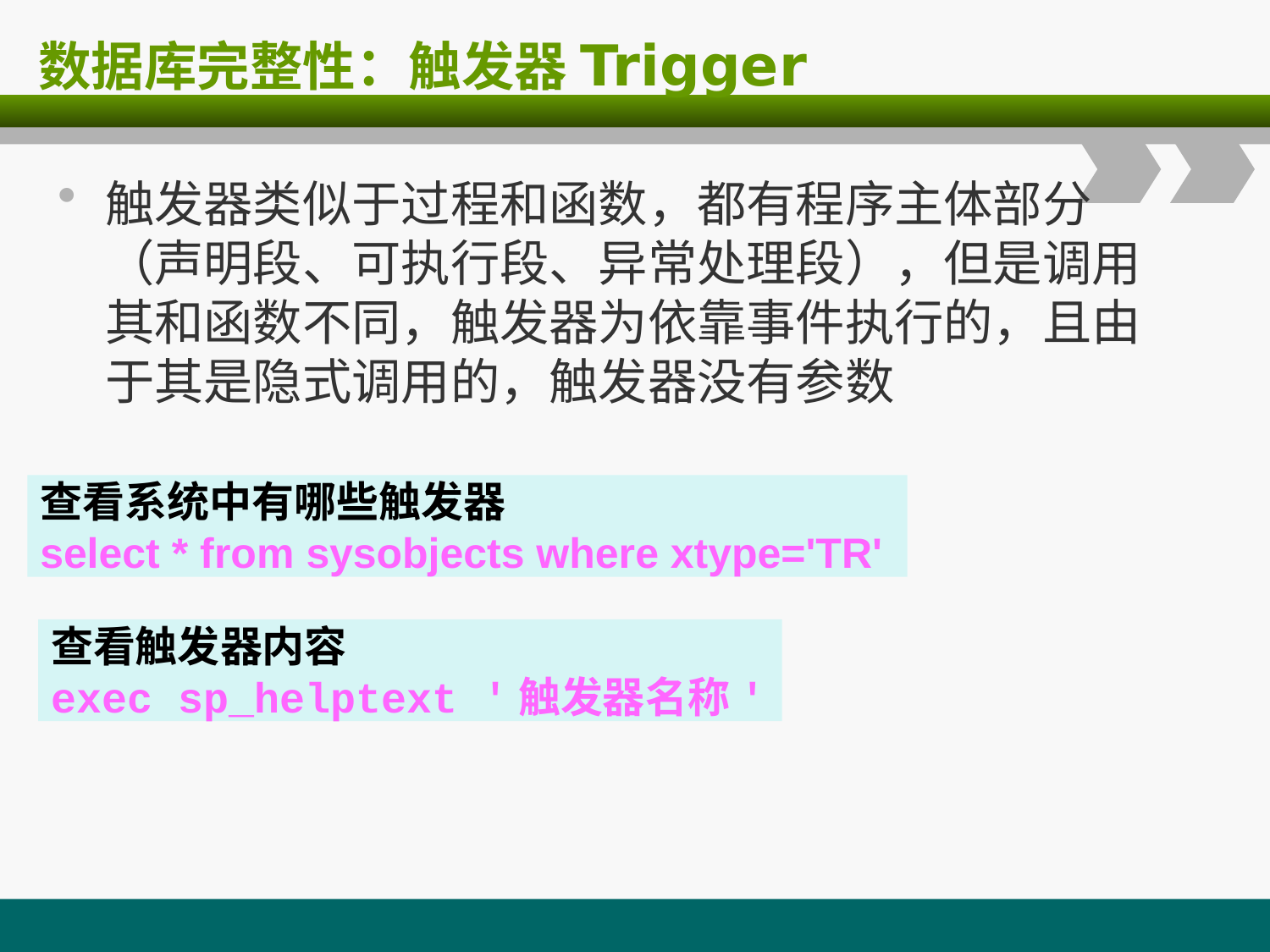

# 数据库完整性：触发器Trigger
触发器类似于过程和函数，都有程序主体部分（声明段、可执行段、异常处理段），但是调用其和函数不同，触发器为依靠事件执行的，且由于其是隐式调用的，触发器没有参数
查看系统中有哪些触发器
select * from sysobjects where xtype='TR'
查看触发器内容
exec sp_helptext '触发器名称'